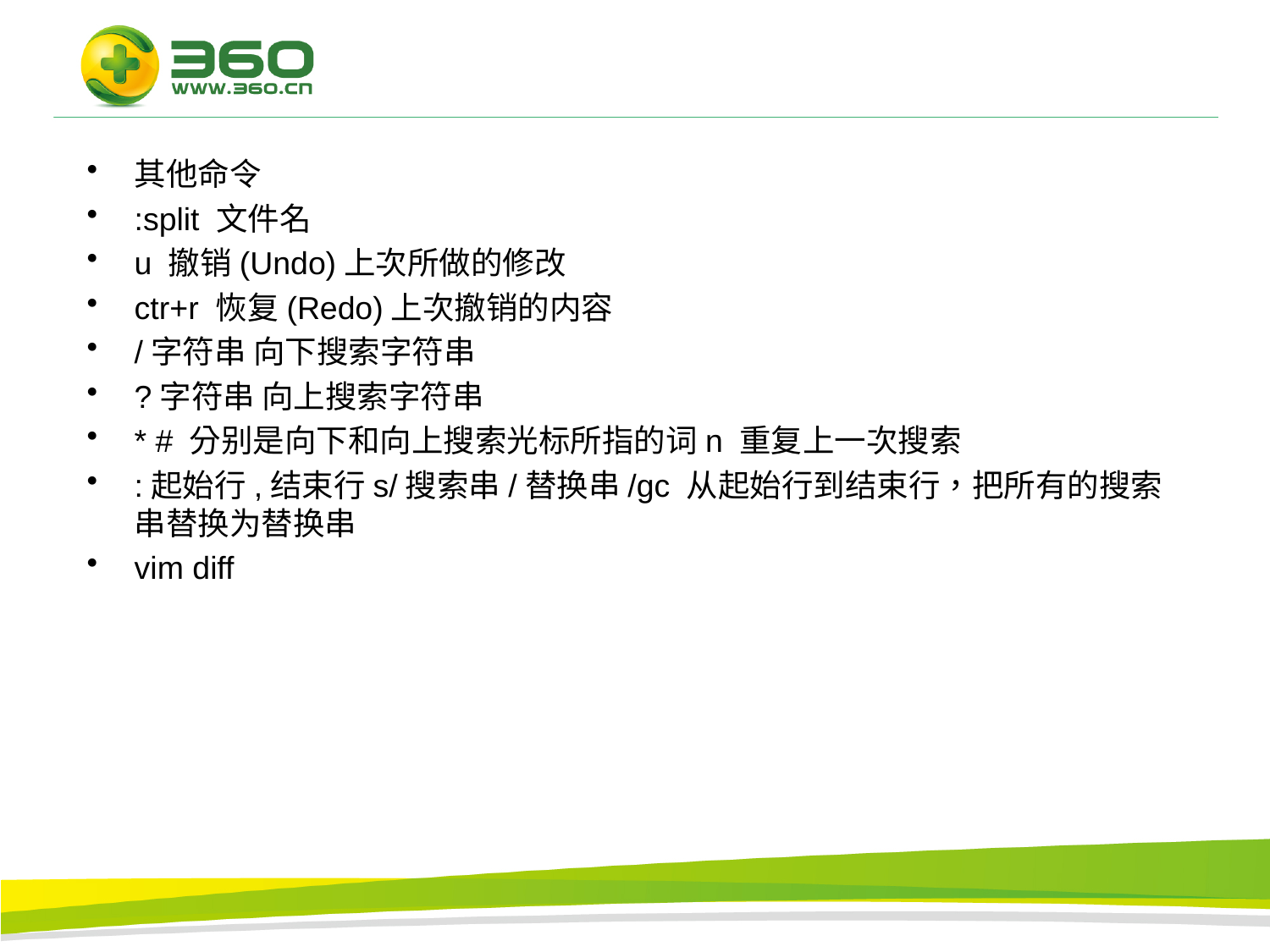

#
其他命令
:split 文件名
u 撤销(Undo)上次所做的修改
ctr+r 恢复(Redo)上次撤销的内容
/字符串 向下搜索字符串
?字符串 向上搜索字符串
* # 分别是向下和向上搜索光标所指的词n 重复上一次搜索
:起始行,结束行s/搜索串/替换串/gc 从起始行到结束行，把所有的搜索串替换为替换串
vim diff